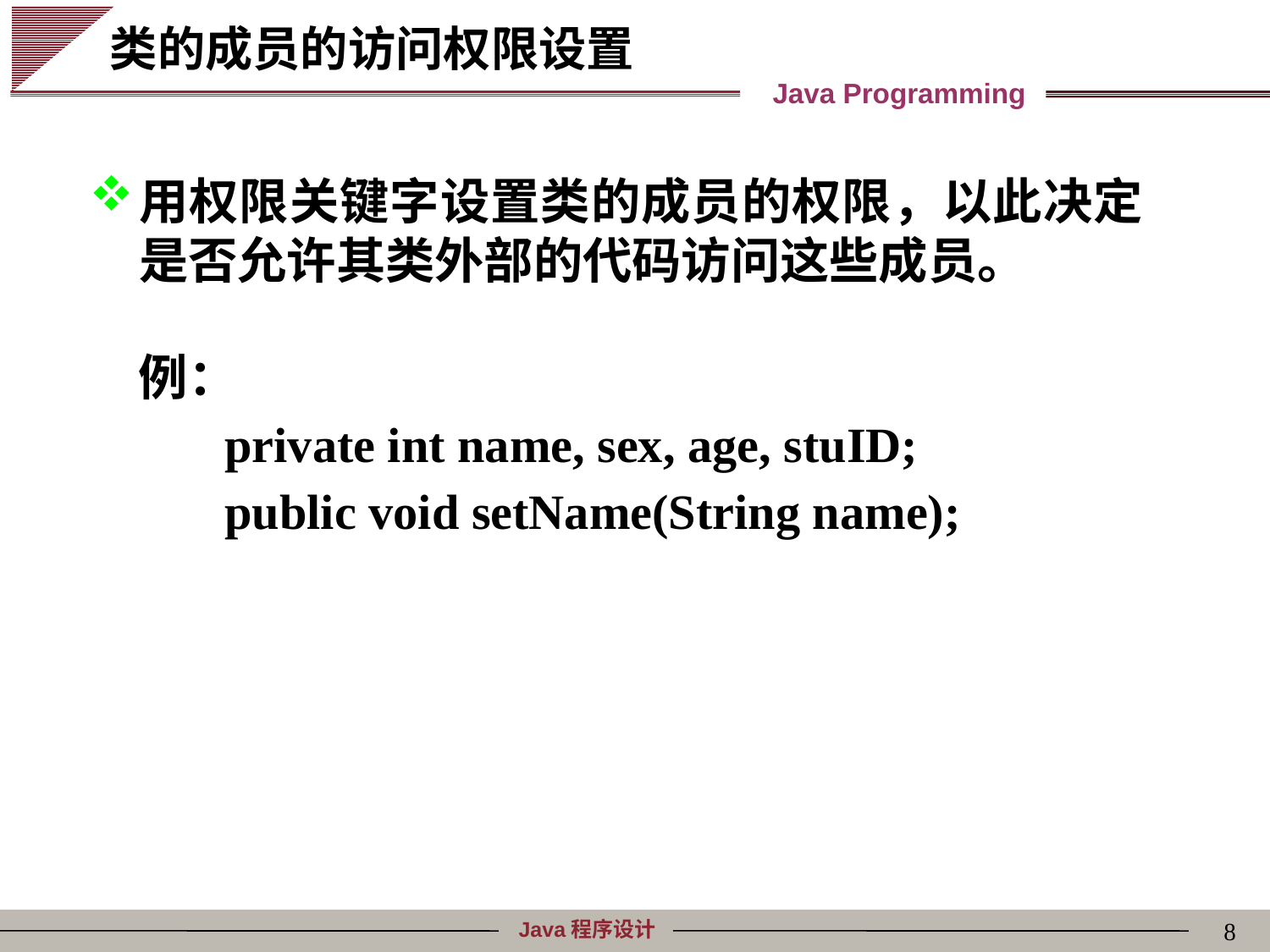

# 类的成员的访问权限设置
用权限关键字设置类的成员的权限，以此决定是否允许其类外部的代码访问这些成员。
例：
       private int name, sex, age, stuID;
       public void setName(String name);